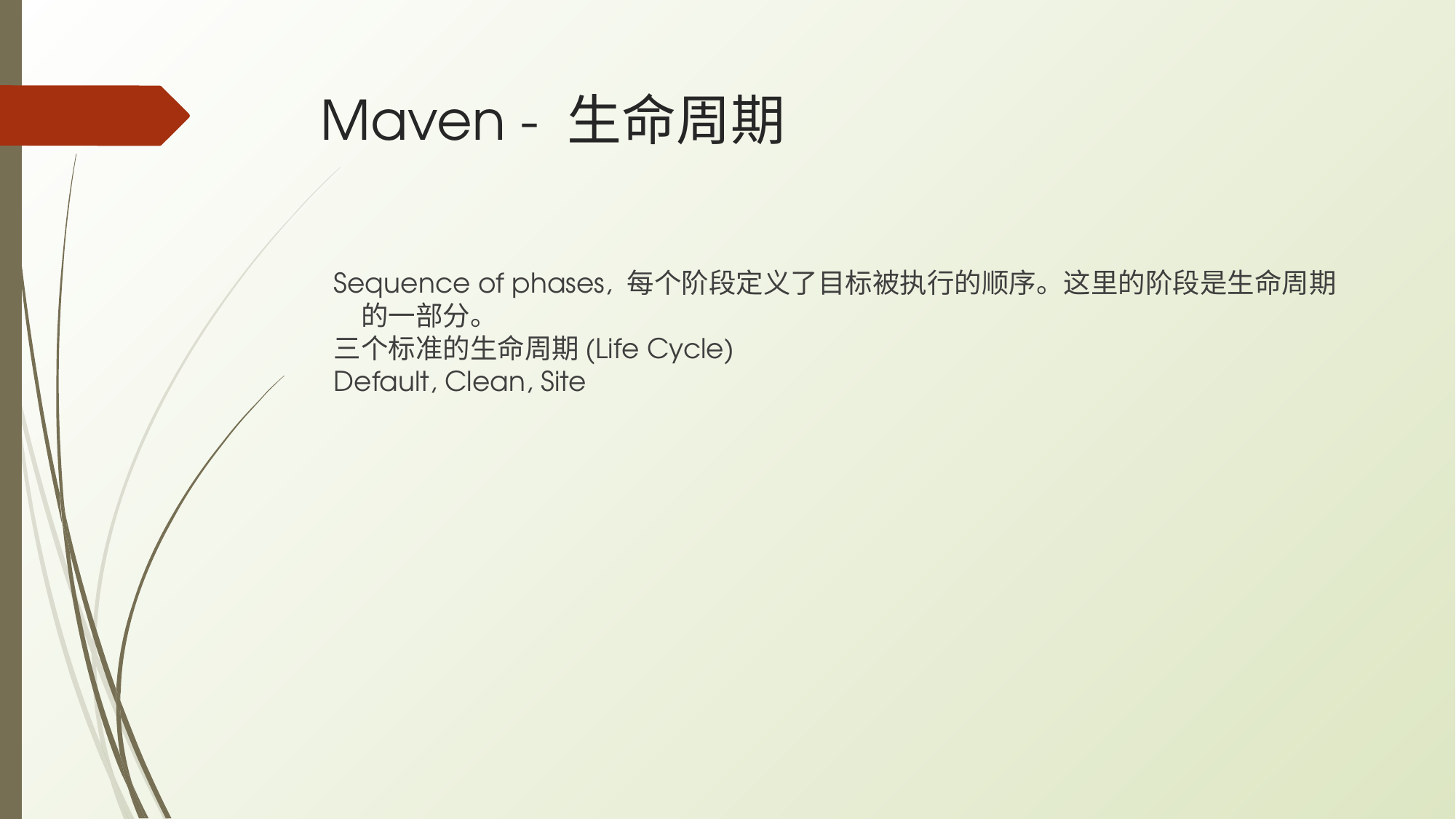

# Maven - 生命周期
Sequence of phases, 每个阶段定义了目标被执行的顺序。这里的阶段是生命周期的一部分。
三个标准的生命周期(Life Cycle)
Default, Clean, Site